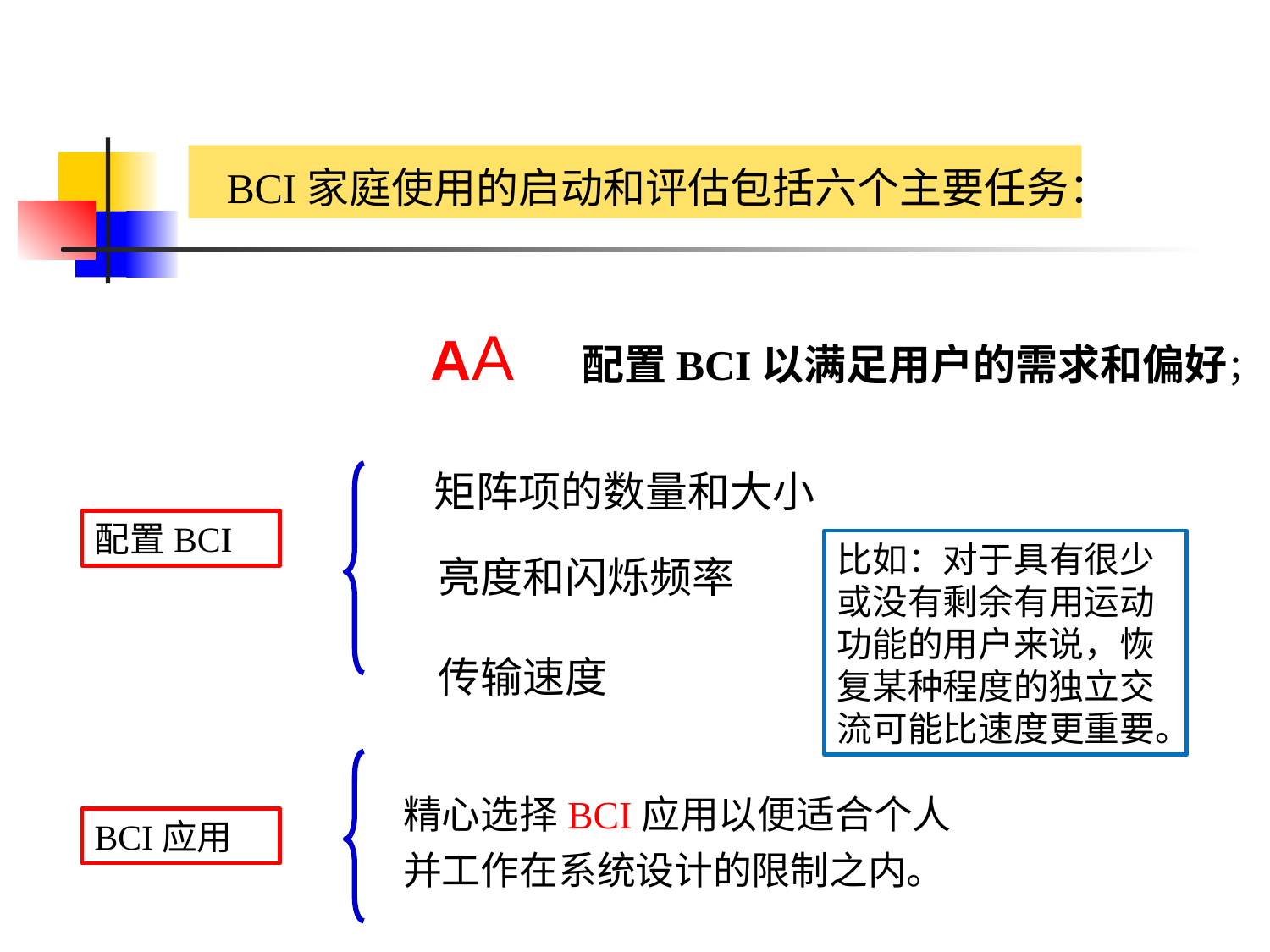

BCI家庭使用的启动和评估包括六个主要任务：
AA    配置BCI以满足用户的需求和偏好；
矩阵项的数量和大小

配置BCI
亮度和闪烁频率
比如：对于具有很少或没有剩余有用运动功能的用户来说，恢复某种程度的独立交流可能比速度更重要。
传输速度

精心选择BCI应用以便适合个人并工作在系统设计的限制之内。
BCI应用